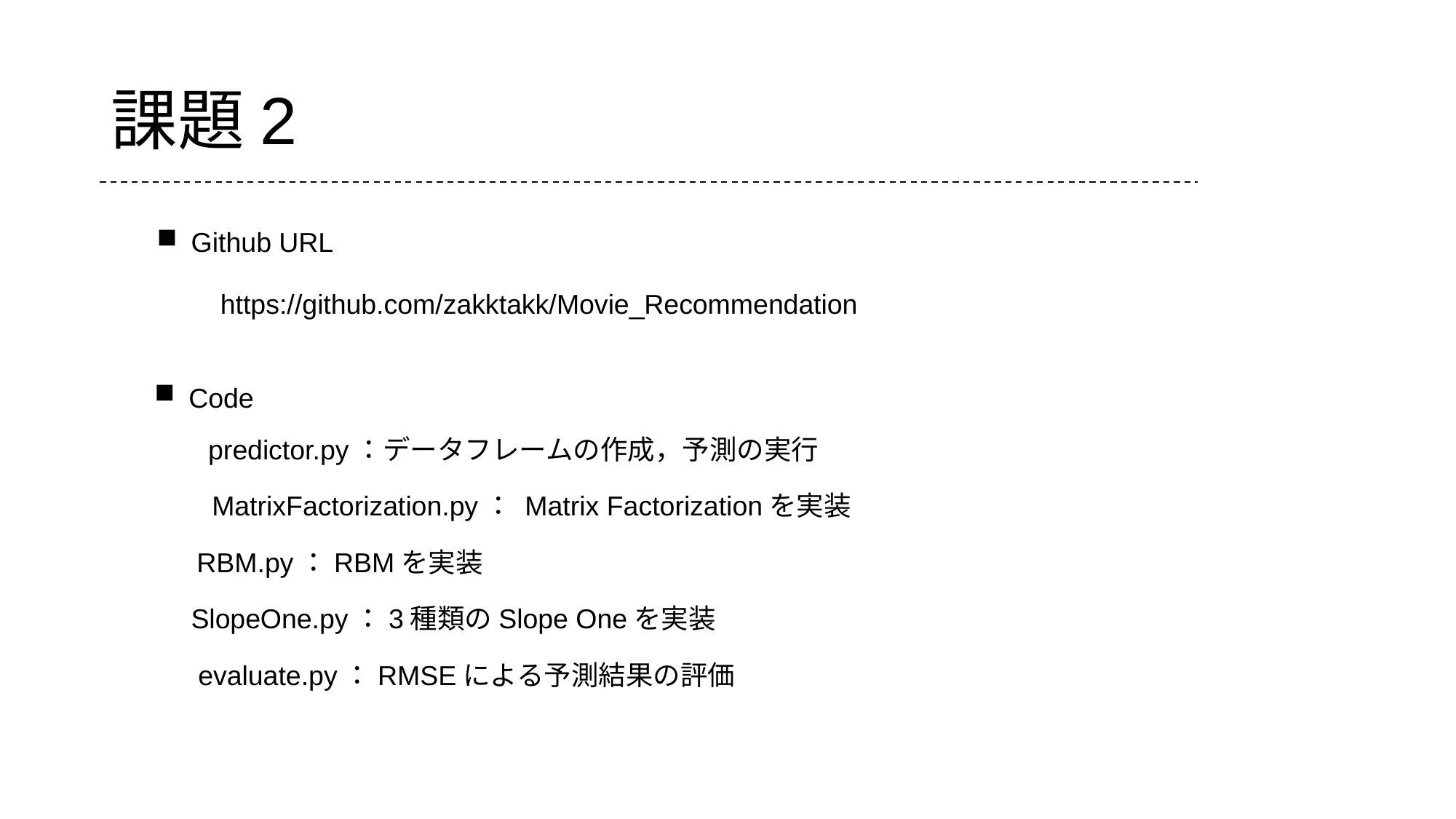

# 課題2
Github URL
https://github.com/zakktakk/Movie_Recommendation
Code
predictor.py：データフレームの作成，予測の実行
MatrixFactorization.py： Matrix Factorizationを実装
RBM.py：RBMを実装
SlopeOne.py：3種類のSlope Oneを実装
evaluate.py：RMSEによる予測結果の評価